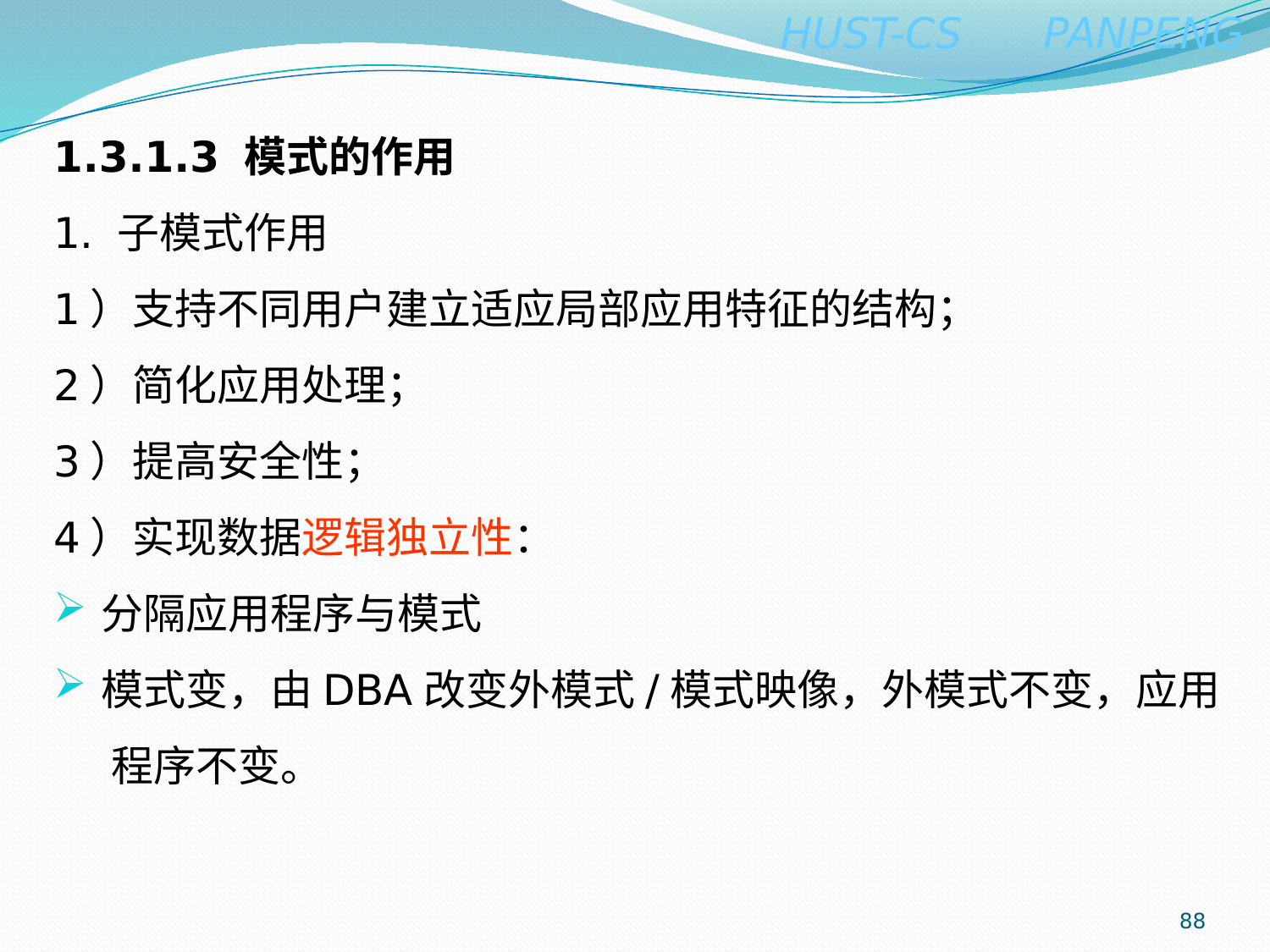

1.3.1.3 模式的作用
1. 子模式作用
1）支持不同用户建立适应局部应用特征的结构；
2）简化应用处理；
3）提高安全性；
4）实现数据逻辑独立性：
分隔应用程序与模式
模式变，由DBA改变外模式/模式映像，外模式不变，应用
     程序不变。
88